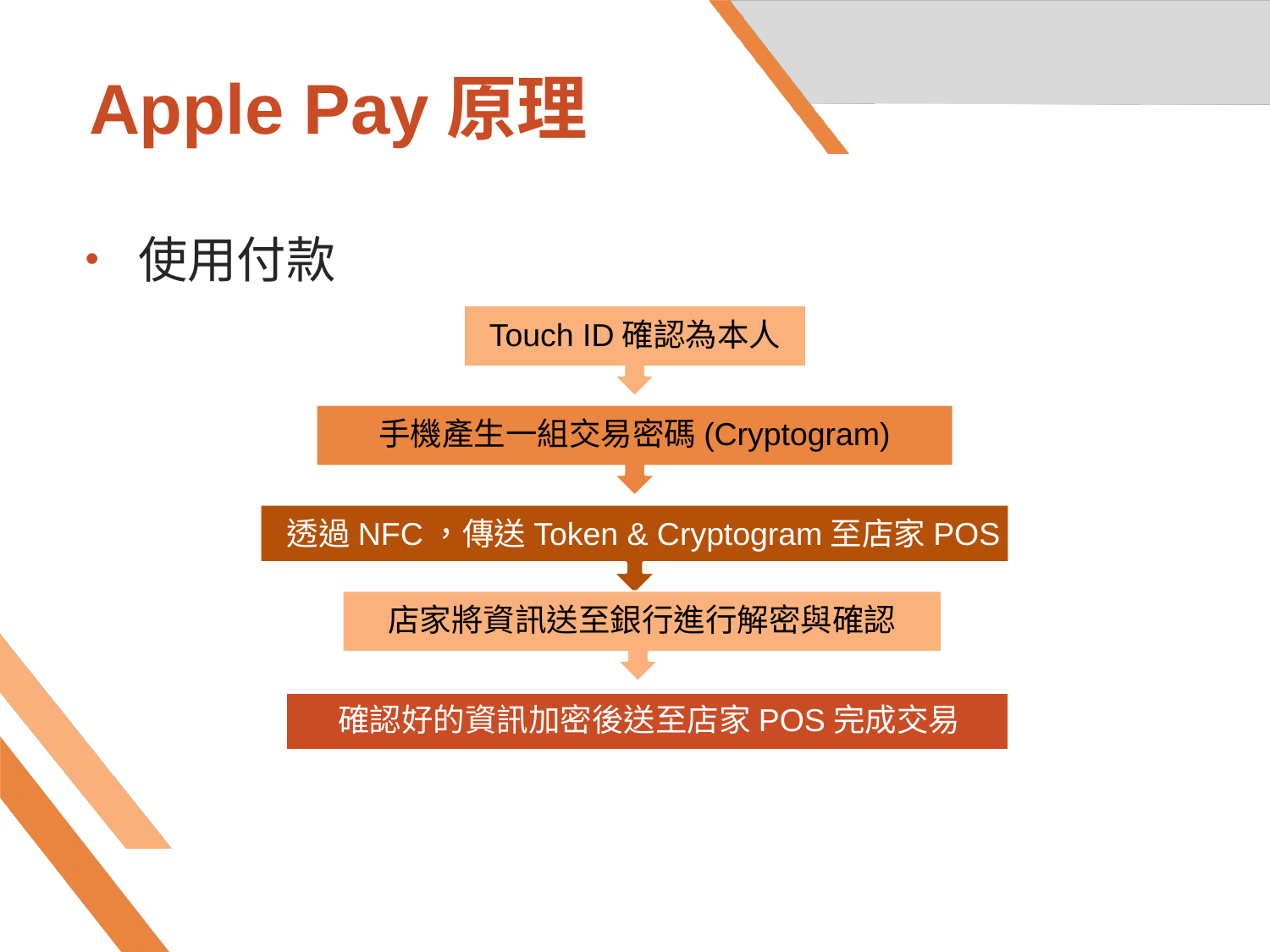

# Apple Pay原理
使用付款

Touch ID確認為本人

手機產生一組交易密碼(Cryptogram)

透過NFC，傳送Token & Cryptogram至店家POS

店家將資訊送至銀行進行解密與確認

確認好的資訊加密後送至店家POS完成交易